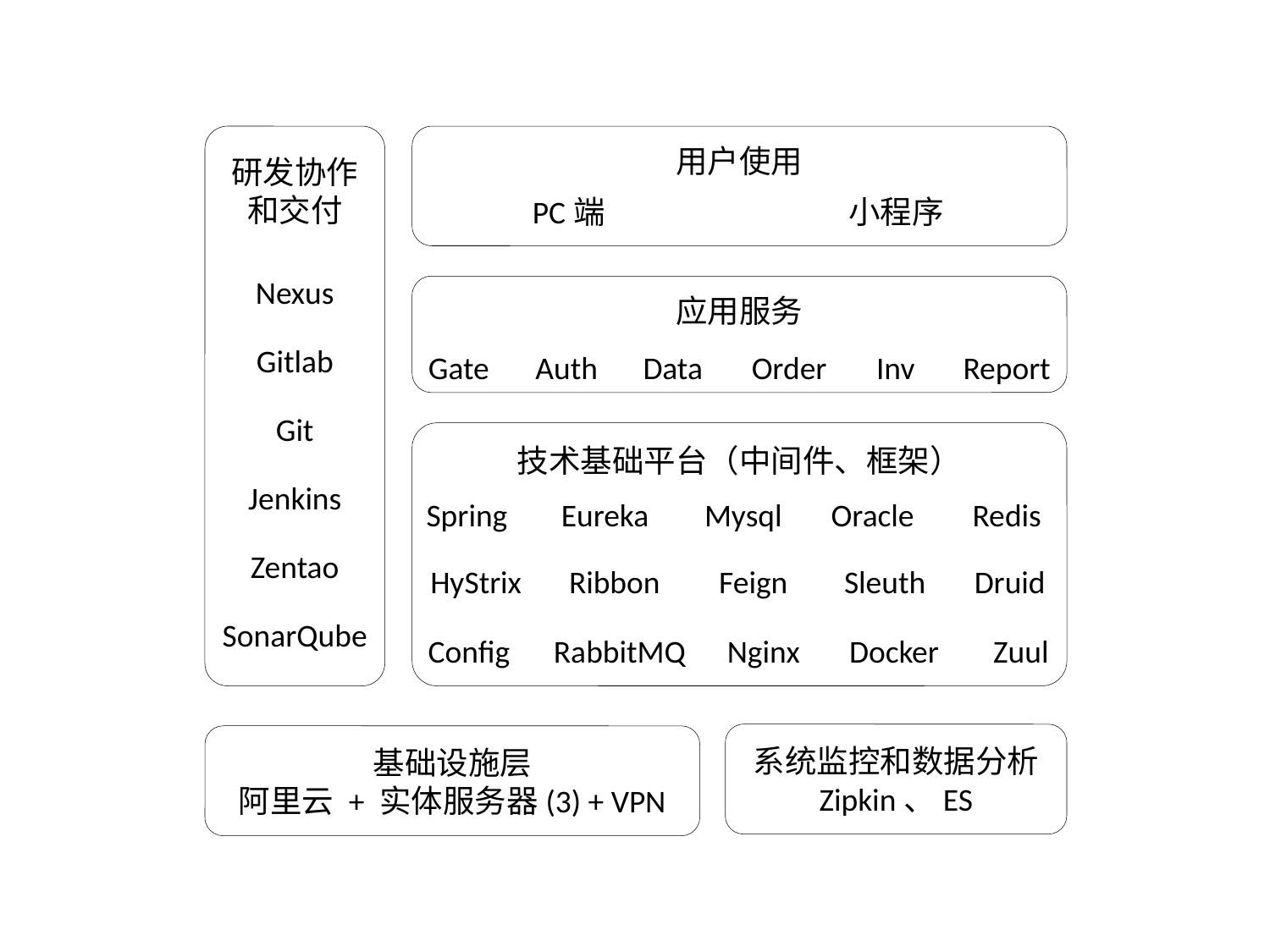

用户使用
研发协作和交付
PC端
小程序
Nexus
Gitlab
Git
Jenkins
Zentao
SonarQube

应用服务
Gate
Auth
Data
Order
Inv
Report

技术基础平台（中间件、框架）
Spring
Eureka
Mysql
Oracle
Redis
HyStrix
Ribbon
Feign
Sleuth
Druid
Config
RabbitMQ
Nginx
Docker
Zuul
系统监控和数据分析
Zipkin、ES
基础设施层
阿里云 + 实体服务器(3) + VPN